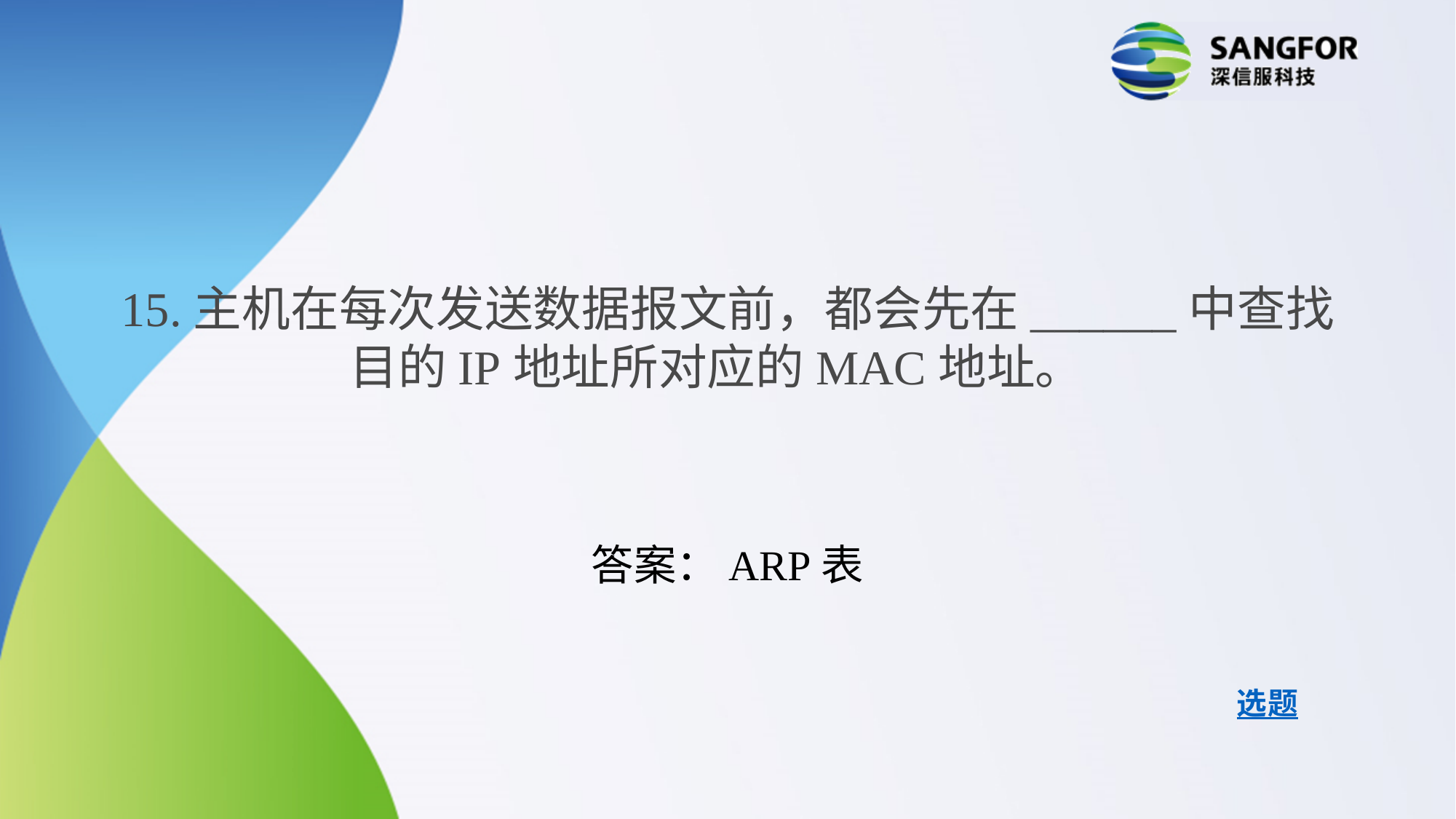

15.主机在每次发送数据报文前，都会先在______中查找
目的IP地址所对应的MAC地址。
答案：ARP表
选题